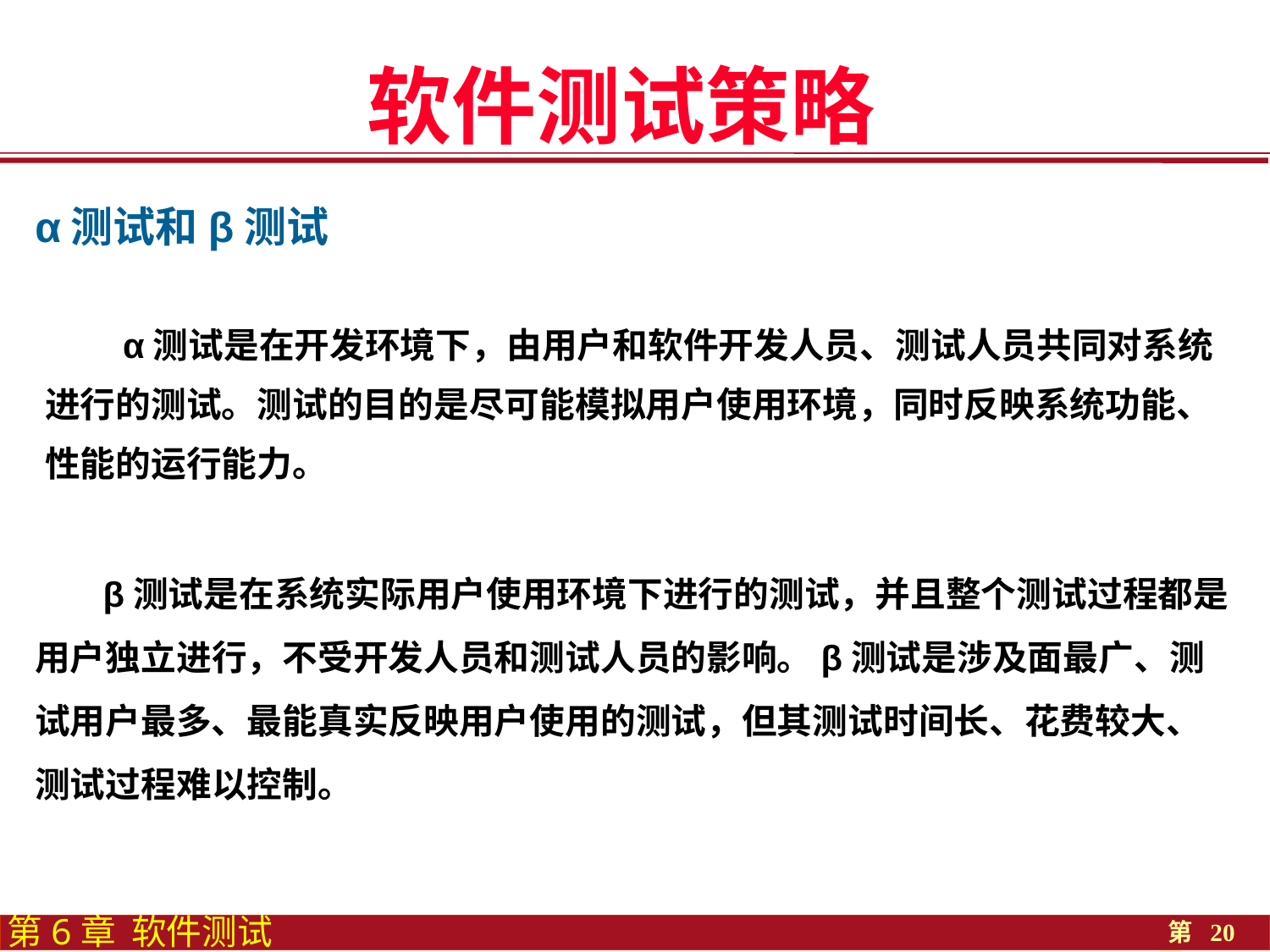

软件测试策略
# α测试和β测试
        α测试是在开发环境下，由用户和软件开发人员、测试人员共同对系统进行的测试。测试的目的是尽可能模拟用户使用环境，同时反映系统功能、性能的运行能力。
       β测试是在系统实际用户使用环境下进行的测试，并且整个测试过程都是用户独立进行，不受开发人员和测试人员的影响。β测试是涉及面最广、测试用户最多、最能真实反映用户使用的测试，但其测试时间长、花费较大、测试过程难以控制。